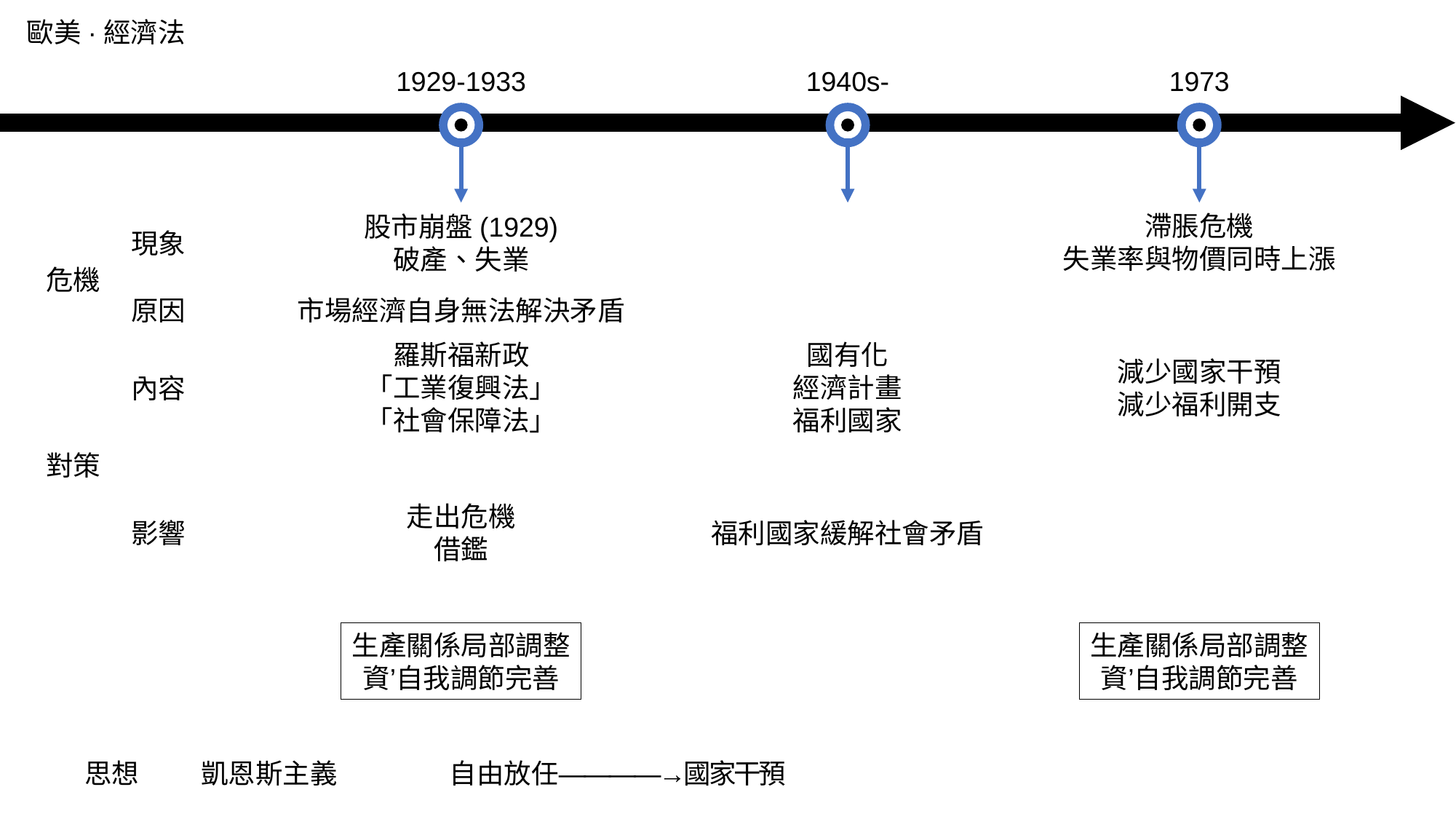

歐美·經濟法
1929-1933

1940s-

1973

滯脹危機
失業率與物價同時上漲
股市崩盤(1929)
破產、失業
現象
原因
市場經濟自身無法解決矛盾
危機
羅斯福新政
「工業復興法」
「社會保障法」
國有化
經濟計畫
福利國家
減少國家干預
減少福利開支
內容
走出危機
借鑑
影響
福利國家緩解社會矛盾
對策
生產關係局部調整
資’自我調節完善
生產關係局部調整
資’自我調節完善
思想
凱恩斯主義
自由放任————→國家干預